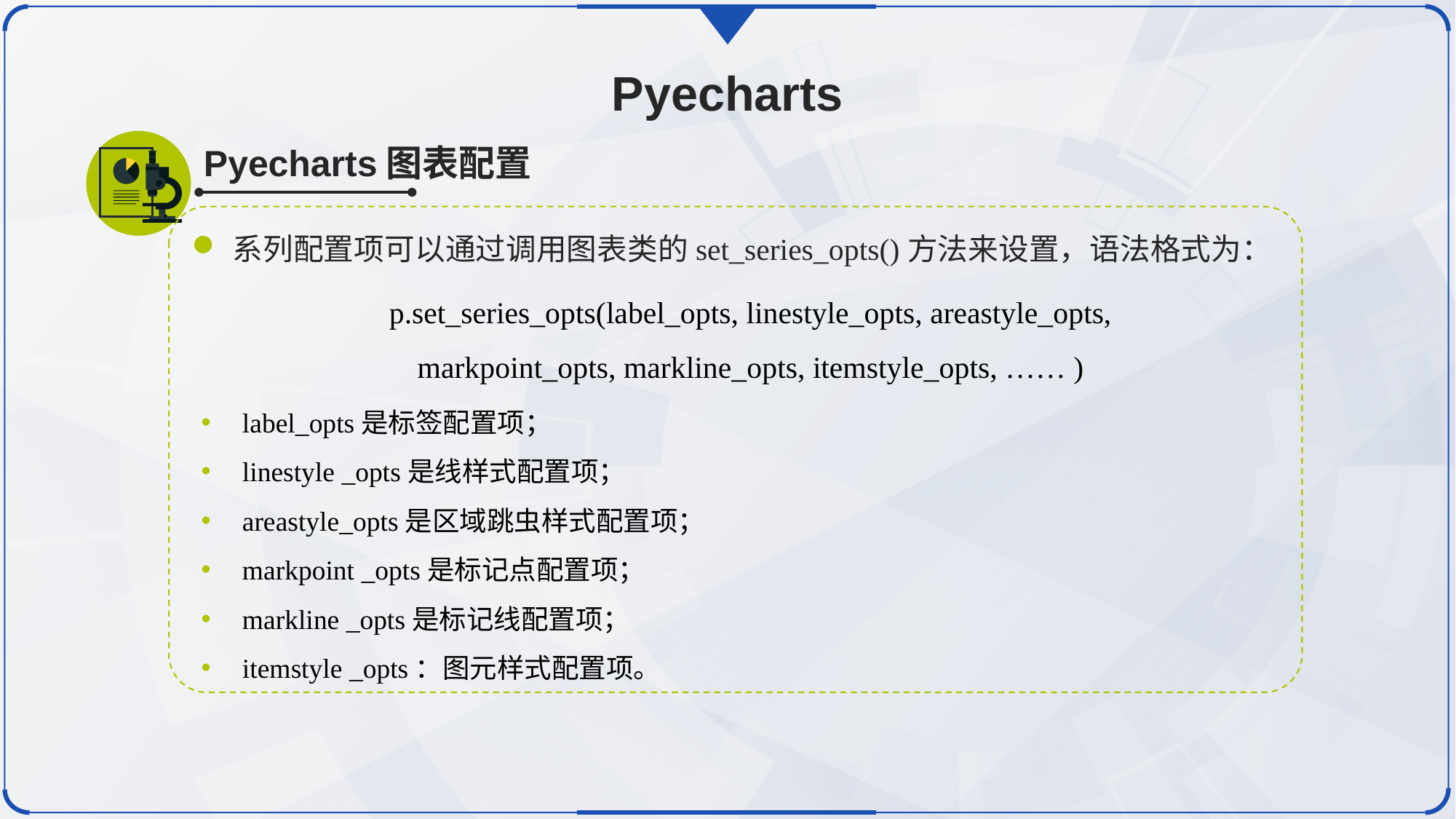

Pyecharts

Pyecharts图表配置

系列配置项可以通过调用图表类的set_series_opts()方法来设置，语法格式为：

p.set_series_opts(label_opts, linestyle_opts, areastyle_opts, markpoint_opts, markline_opts, itemstyle_opts, …… )
label_opts是标签配置项；
linestyle _opts是线样式配置项；
areastyle_opts是区域跳虫样式配置项；
markpoint _opts是标记点配置项；
markline _opts是标记线配置项；
itemstyle _opts：图元样式配置项。